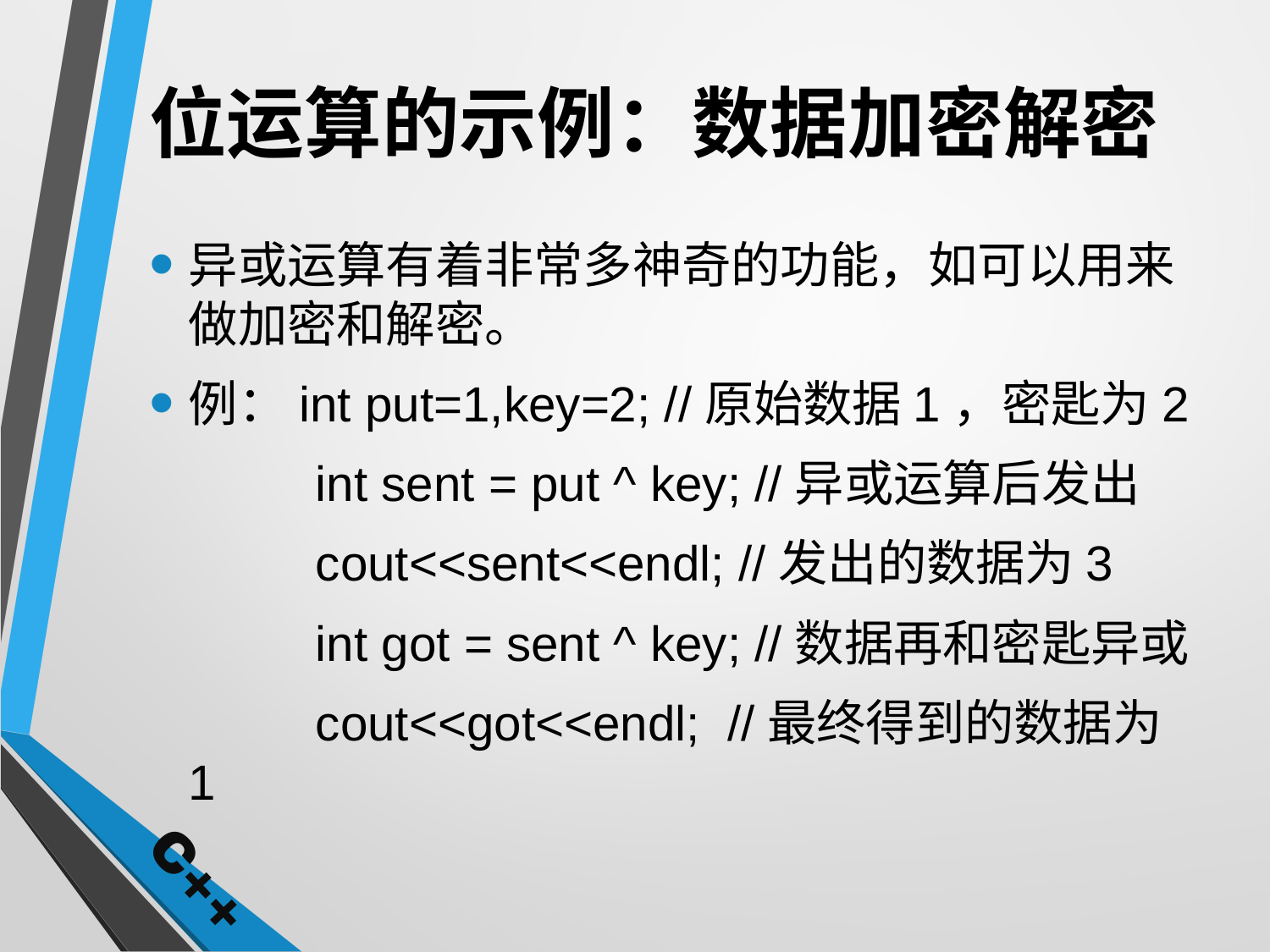

# 位运算的示例：数据加密解密
异或运算有着非常多神奇的功能，如可以用来做加密和解密。
例：int put=1,key=2; //原始数据1，密匙为2
		int sent = put ^ key; //异或运算后发出
		cout<<sent<<endl; //发出的数据为3
		int got = sent ^ key; //数据再和密匙异或
		cout<<got<<endl;  //最终得到的数据为1